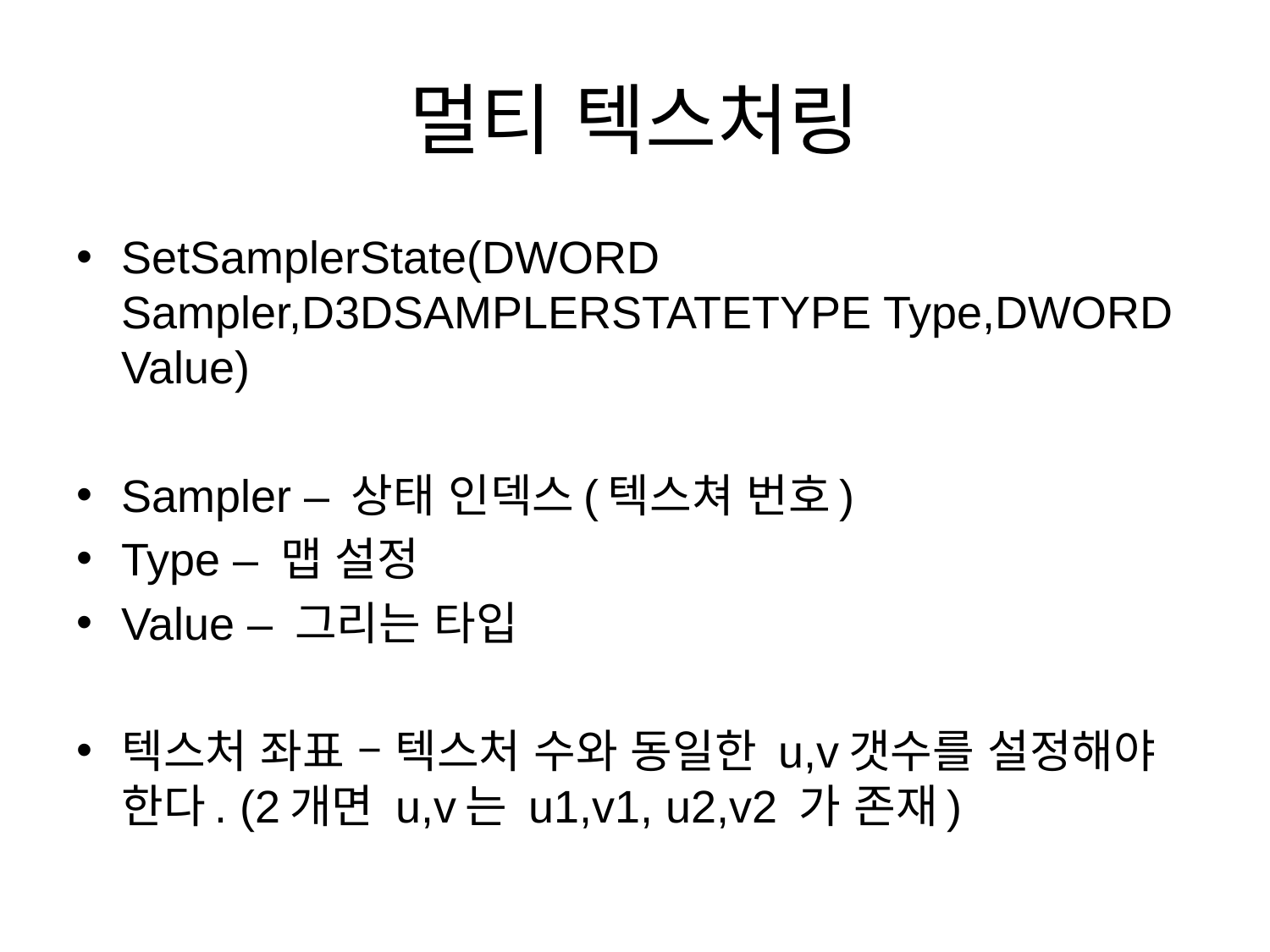

# 멀티 텍스처링
SetSamplerState(DWORD Sampler,D3DSAMPLERSTATETYPE Type,DWORD Value)

Sampler – 상태 인덱스(텍스쳐 번호)
Type – 맵 설정
Value – 그리는 타입

텍스처 좌표 – 텍스처 수와 동일한 u,v갯수를 설정해야 한다. (2개면 u,v는 u1,v1, u2,v2 가 존재)